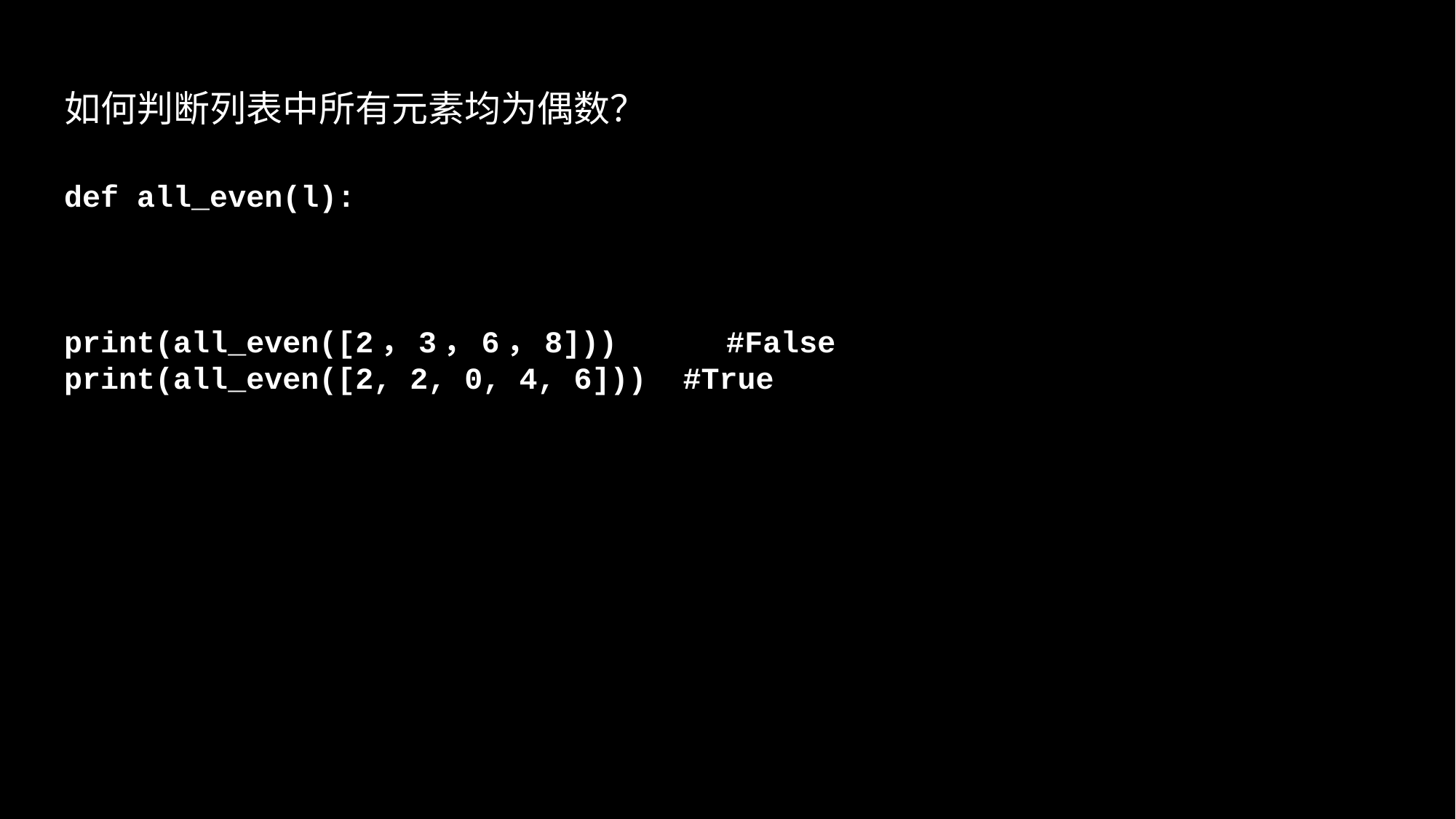

# 如何判断列表中所有元素均为偶数？
def all_even(l):

print(all_even([2，3，6，8]))      #False
print(all_even([2, 2, 0, 4, 6]))  #True